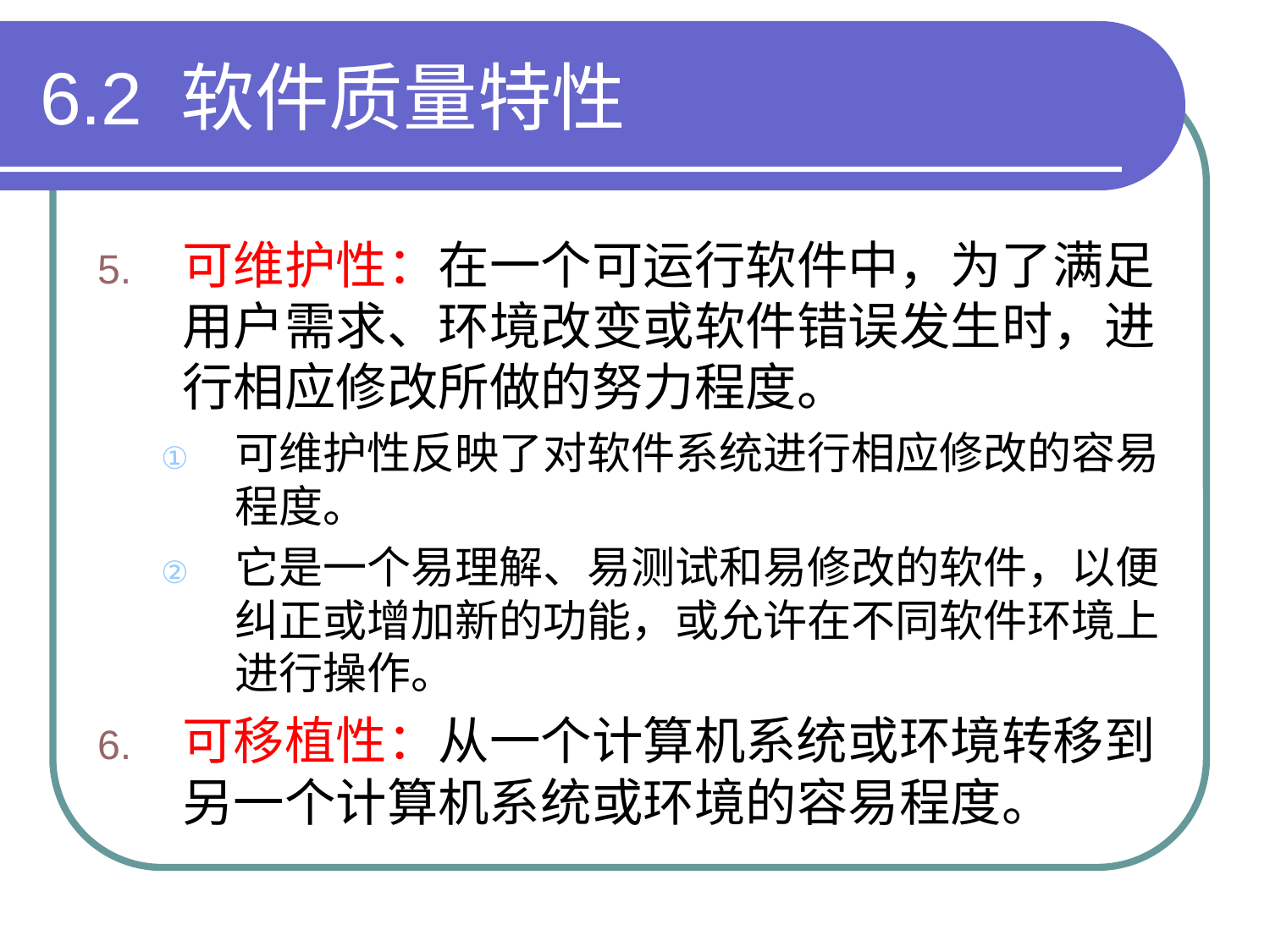

# 6.2 软件质量特性
可维护性：在一个可运行软件中，为了满足用户需求、环境改变或软件错误发生时，进行相应修改所做的努力程度。
可维护性反映了对软件系统进行相应修改的容易程度。
它是一个易理解、易测试和易修改的软件，以便纠正或增加新的功能，或允许在不同软件环境上进行操作。
可移植性：从一个计算机系统或环境转移到另一个计算机系统或环境的容易程度。

16